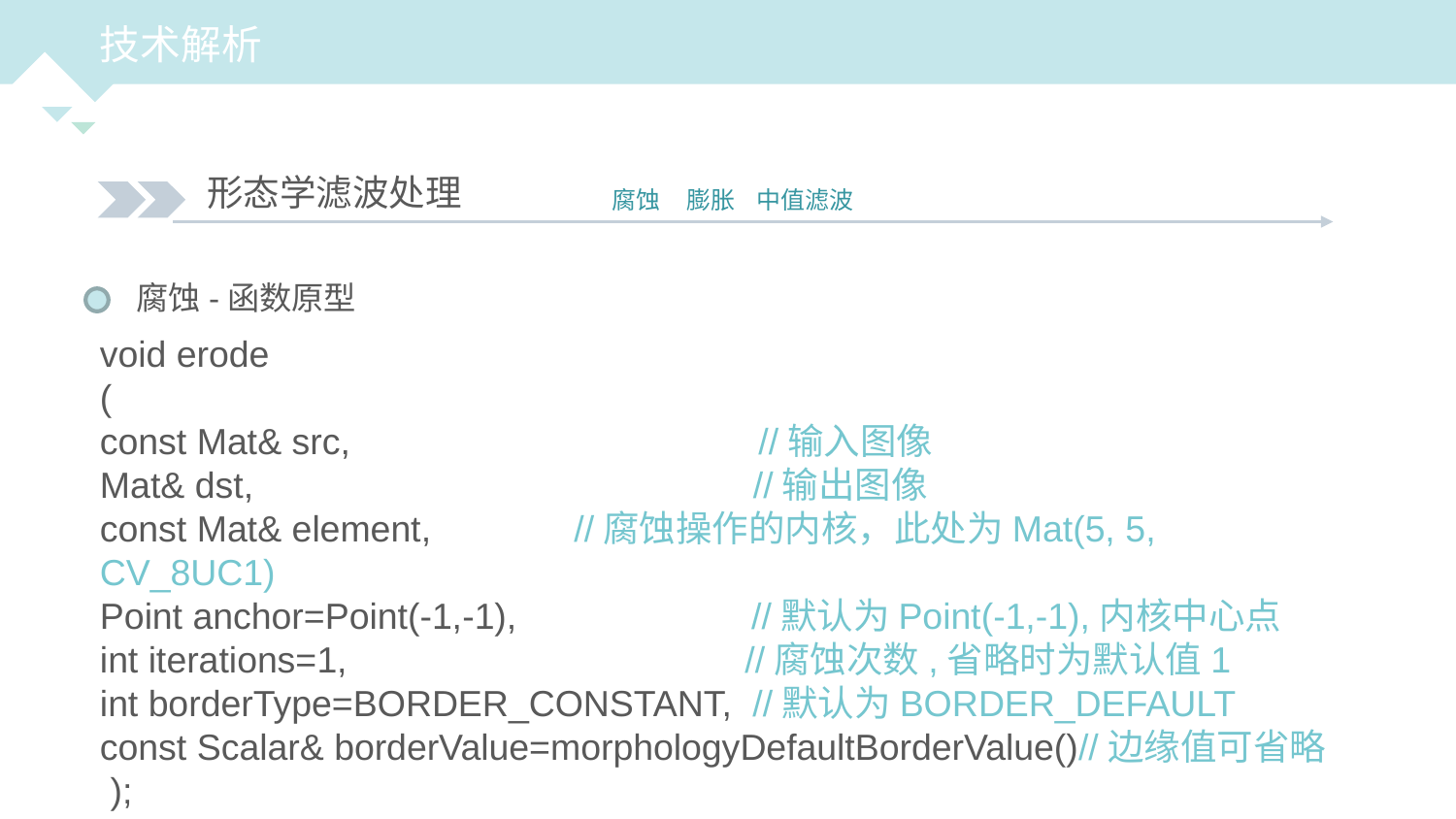

技术解析
形态学滤波处理
腐蚀     膨胀    中值滤波

腐蚀-函数原型

void erode
(
const Mat& src,                                        //输入图像
Mat& dst,                                                 //输出图像
const Mat& element,              //腐蚀操作的内核，此处为Mat(5, 5, CV_8UC1)
Point anchor=Point(-1,-1),                       //默认为Point(-1,-1),内核中心点
int iterations=1,                                       //腐蚀次数,省略时为默认值1
int borderType=BORDER_CONSTANT,  //默认为BORDER_DEFAULT
const Scalar& borderValue=morphologyDefaultBorderValue()//边缘值可省略
 );